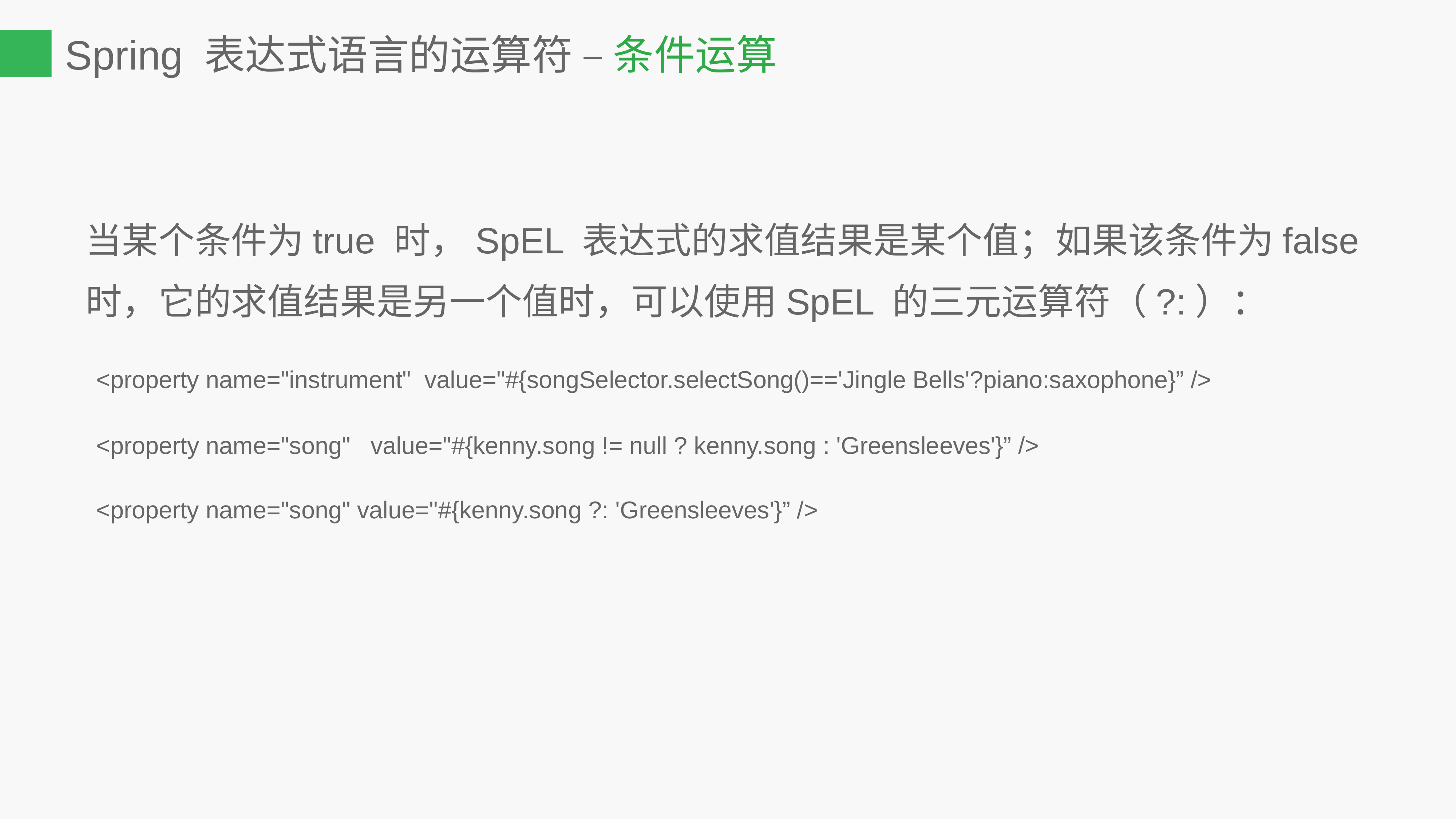

Spring 表达式语言的运算符 – 条件运算

当某个条件为true 时，SpEL 表达式的求值结果是某个值；如果该条件为false 时，它的求值结果是另一个值时，可以使用SpEL 的三元运算符（?:）：
<property name="instrument"  value="#{songSelector.selectSong()=='Jingle Bells'?piano:saxophone}” />
<property name="song"   value="#{kenny.song != null ? kenny.song : 'Greensleeves'}” />
<property name="song" value="#{kenny.song ?: 'Greensleeves'}” />